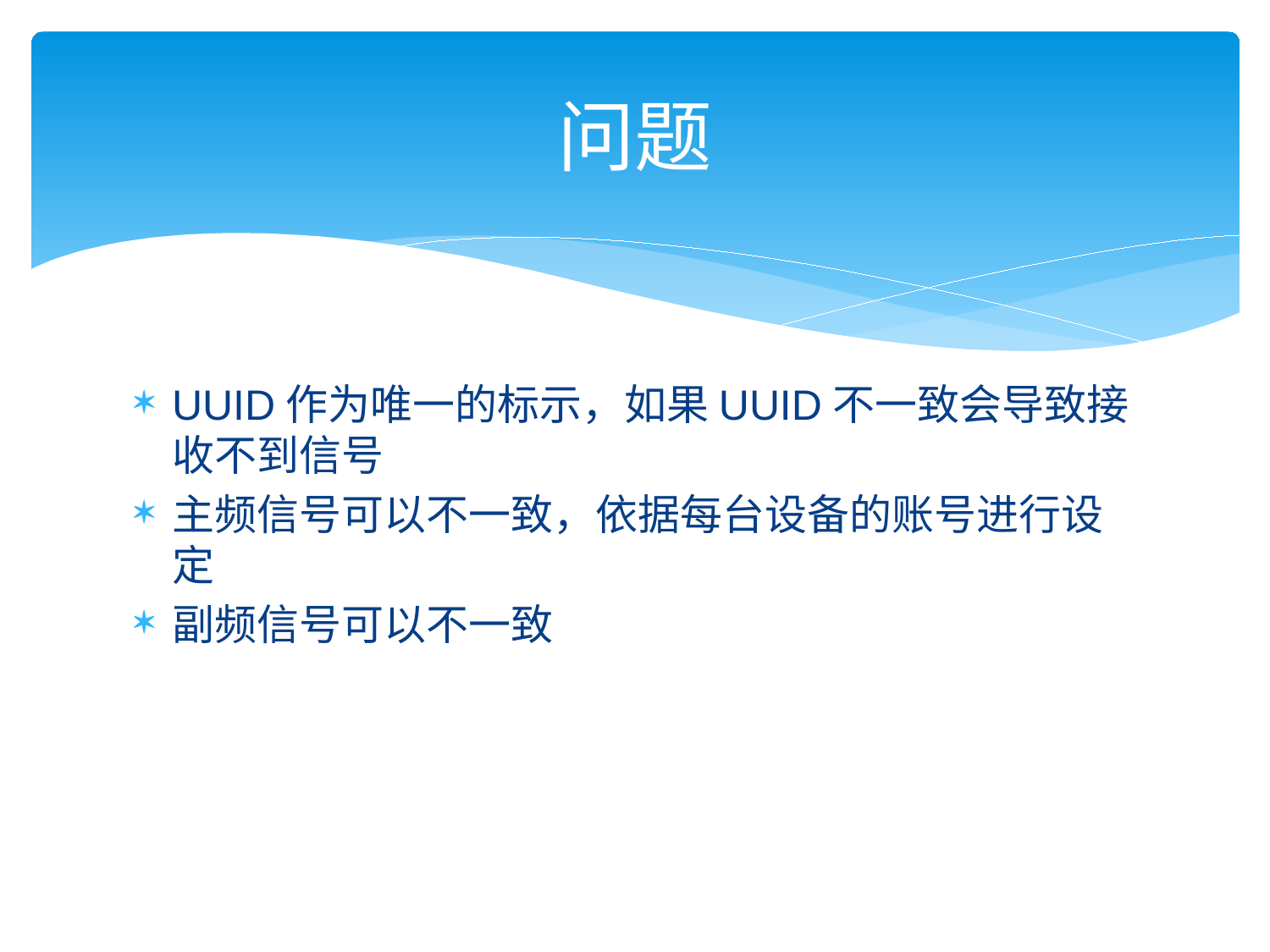

# 问题
UUID作为唯一的标示，如果UUID不一致会导致接收不到信号
主频信号可以不一致，依据每台设备的账号进行设定
副频信号可以不一致